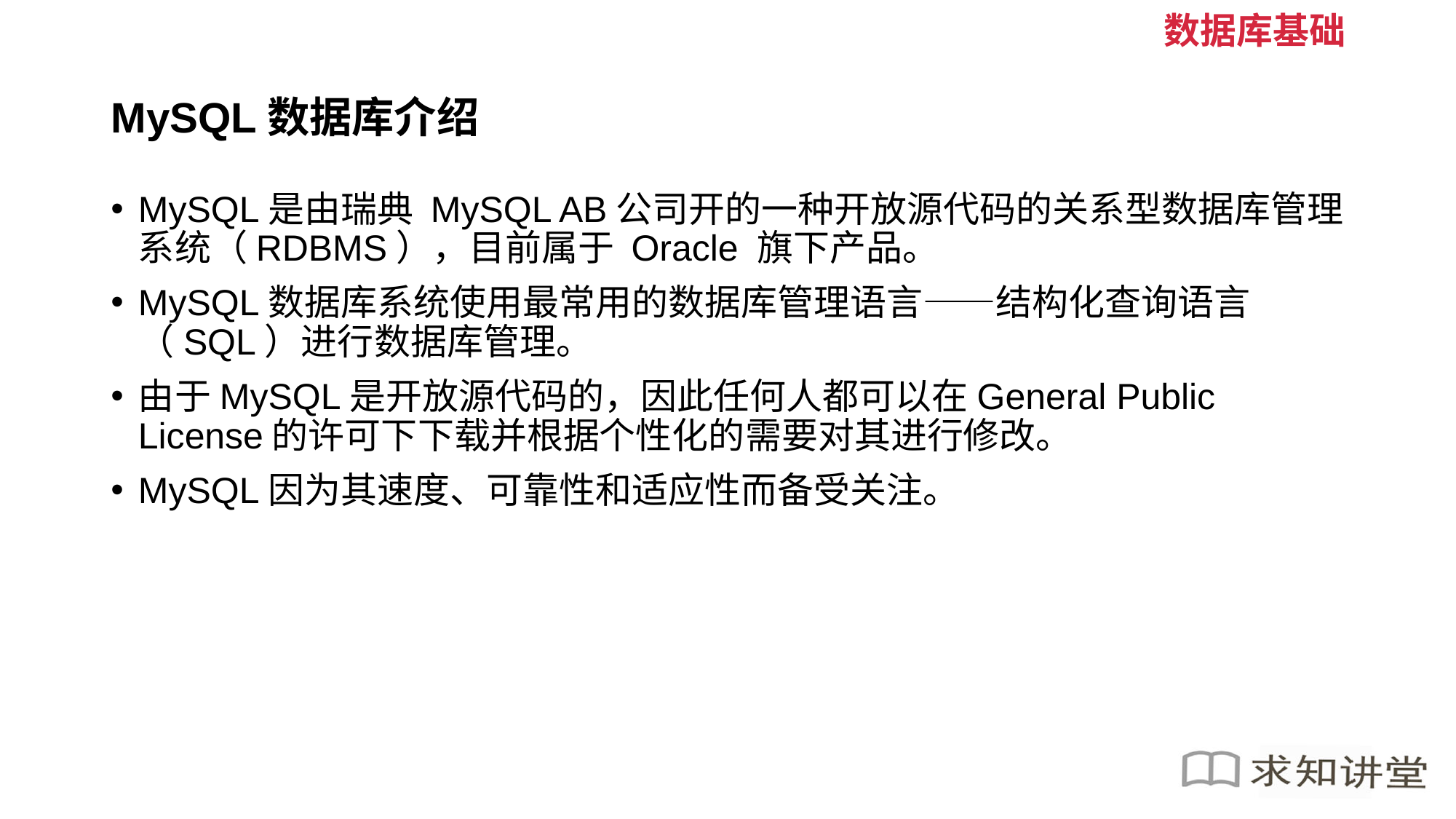

数据库基础
# MySQL数据库介绍
MySQL是由瑞典 MySQL AB公司开的一种开放源代码的关系型数据库管理系统（RDBMS），目前属于 Oracle 旗下产品。
MySQL数据库系统使用最常用的数据库管理语言——结构化查询语言（SQL）进行数据库管理。
由于MySQL是开放源代码的，因此任何人都可以在General Public License的许可下下载并根据个性化的需要对其进行修改。
MySQL因为其速度、可靠性和适应性而备受关注。